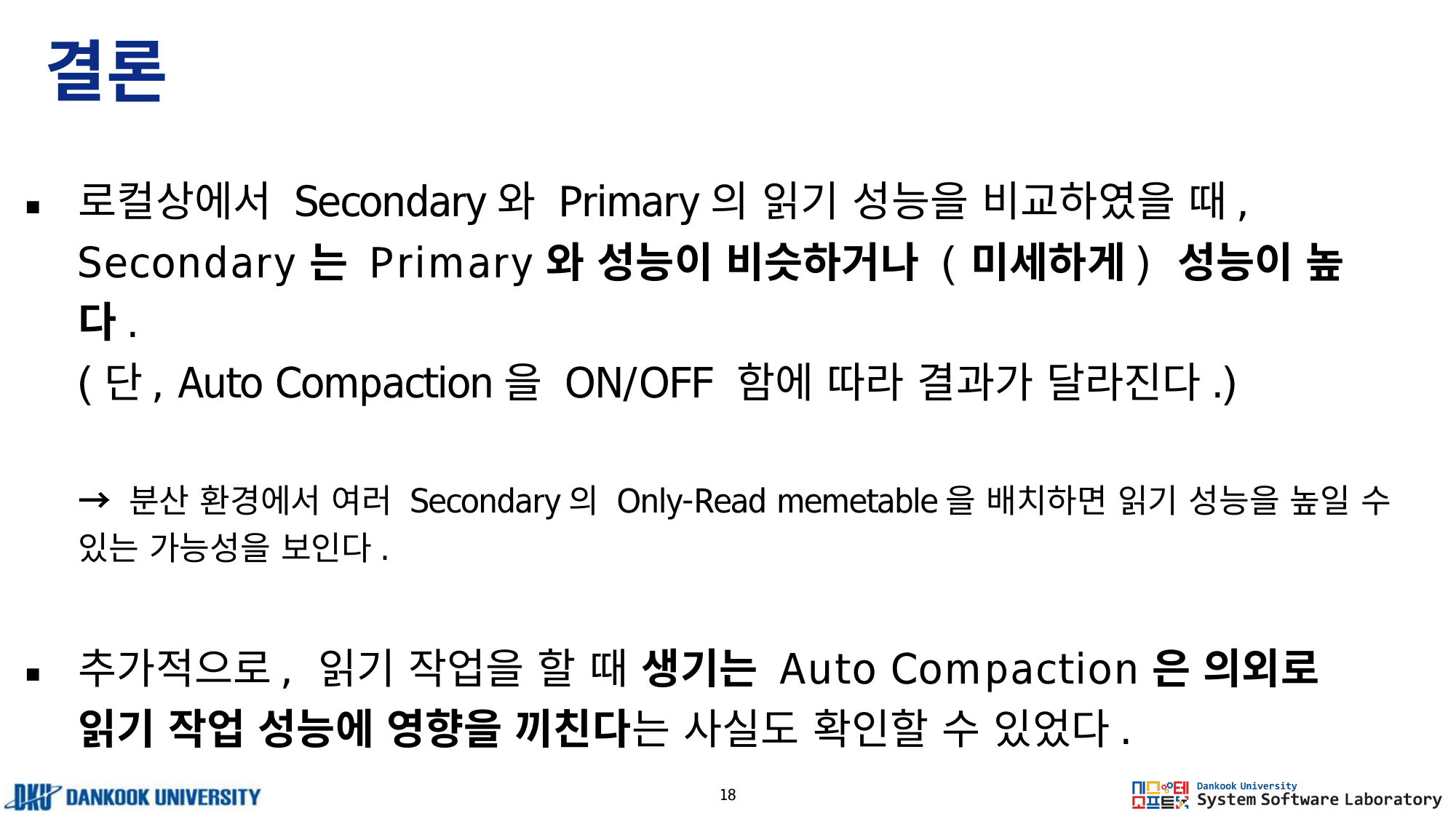

# 결론
로컬상에서 Secondary와 Primary의 읽기 성능을 비교하였을 때,
Secondary는 Primary와 성능이 비슷하거나 (미세하게) 성능이 높다.
(단, Auto Compaction을 ON/OFF 함에 따라 결과가 달라진다.)

→ 분산 환경에서 여러 Secondary의 Only-Read memetable을 배치하면 읽기 성능을 높일 수 있는 가능성을 보인다.

추가적으로, 읽기 작업을 할 때 생기는 Auto Compaction은 의외로 읽기 작업 성능에 영향을 끼친다는 사실도 확인할 수 있었다.
18